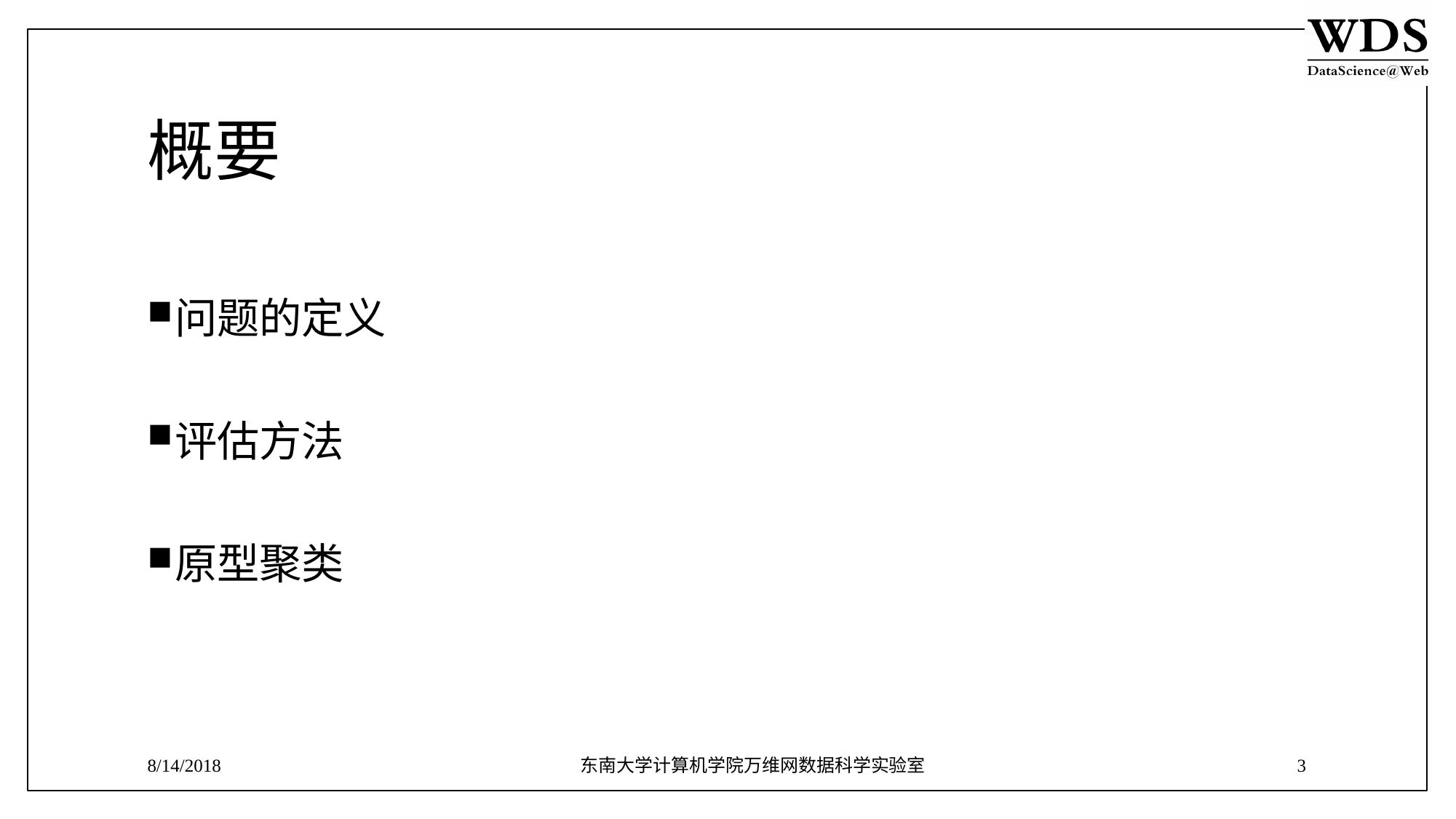

# 概要
问题的定义
评估方法
原型聚类
8/14/2018
东南大学计算机学院万维网数据科学实验室
3